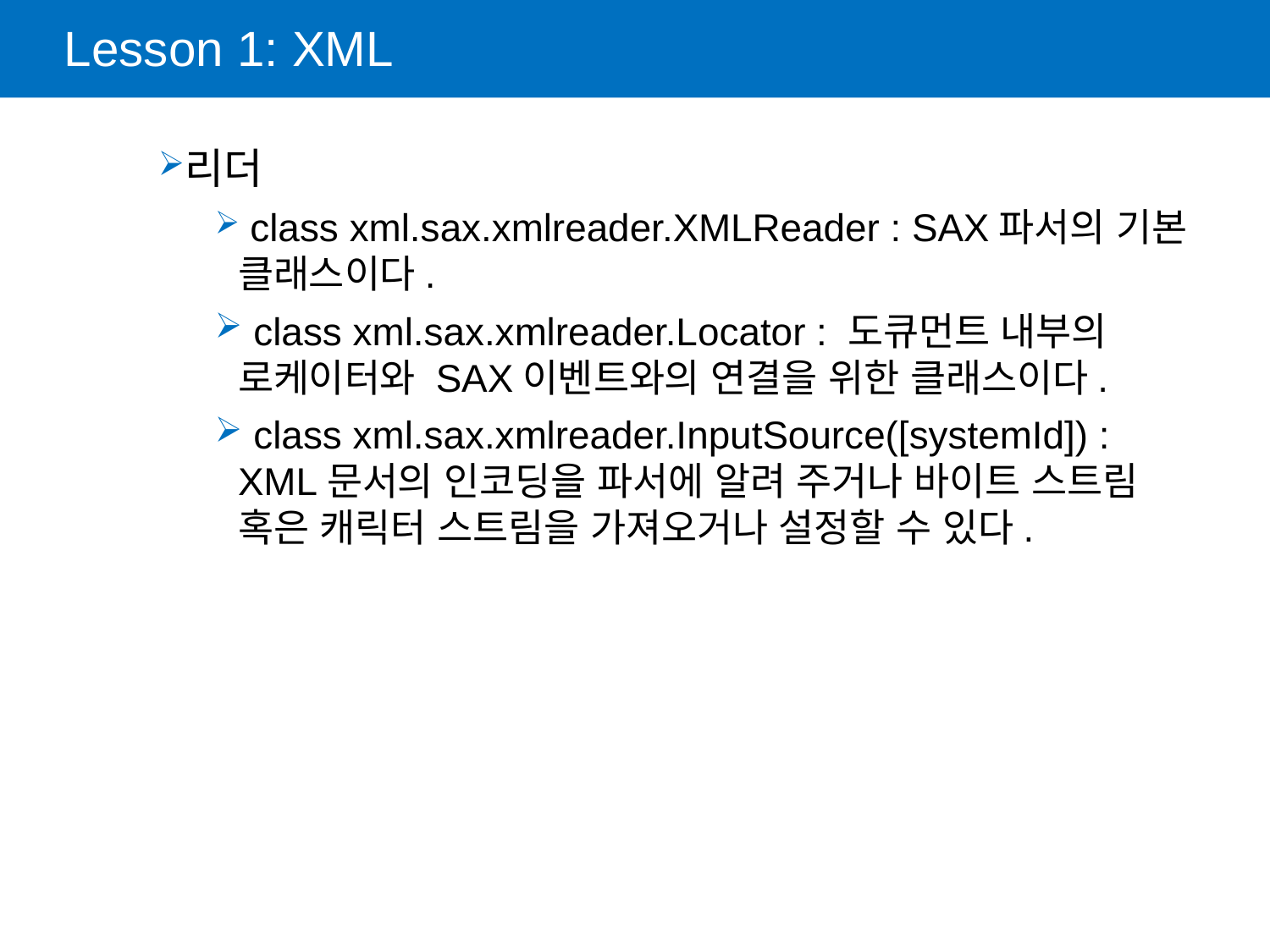

# Lesson 1: XML
리더
 class xml.sax.xmlreader.XMLReader : SAX파서의 기본 클래스이다.
 class xml.sax.xmlreader.Locator : 도큐먼트 내부의 로케이터와 SAX이벤트와의 연결을 위한 클래스이다.
 class xml.sax.xmlreader.InputSource([systemId]) : XML문서의 인코딩을 파서에 알려 주거나 바이트 스트림 혹은 캐릭터 스트림을 가져오거나 설정할 수 있다.